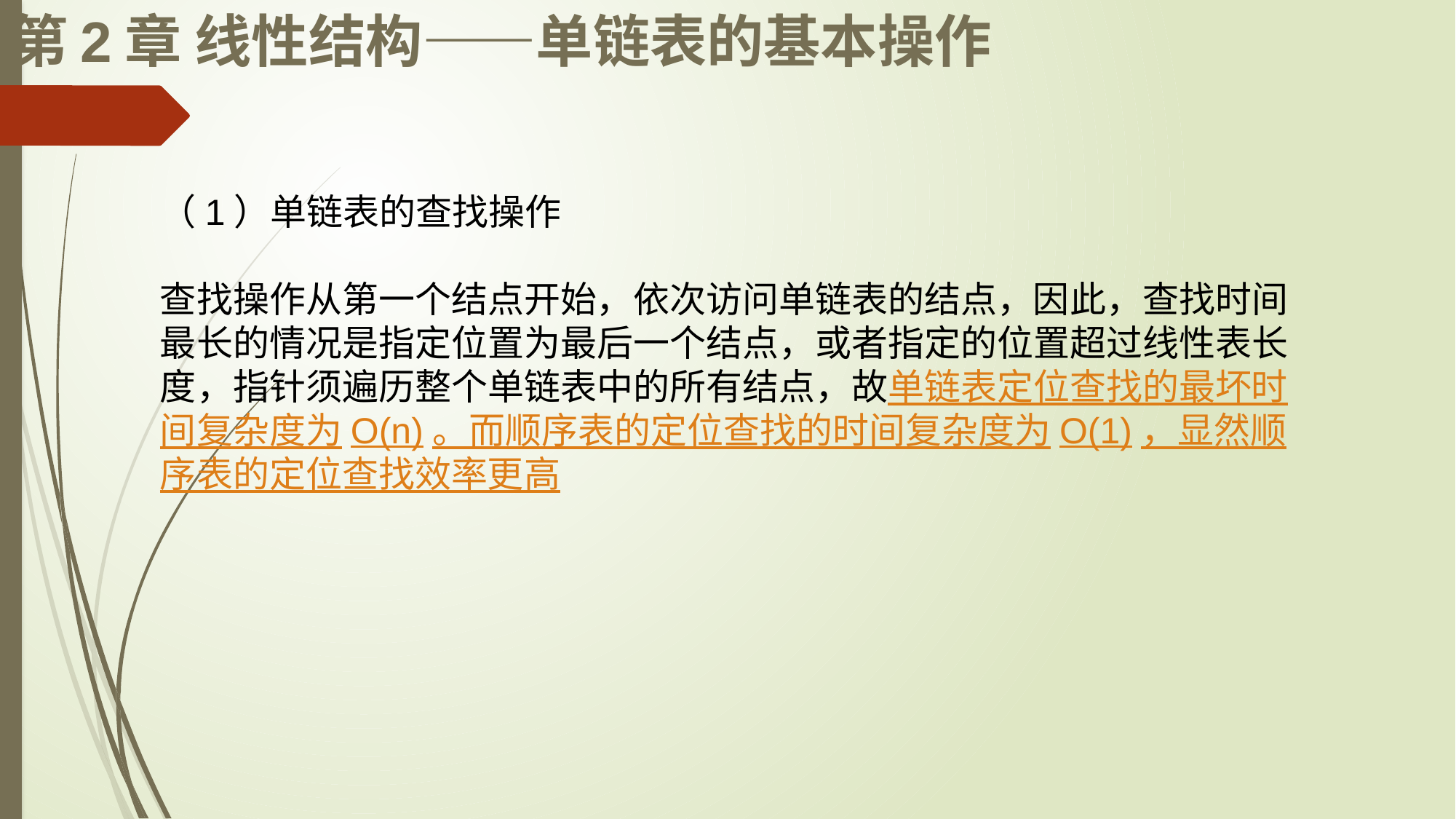

# 第2章 线性结构——单链表的基本操作
（1）单链表的查找操作

查找操作从第一个结点开始，依次访问单链表的结点，因此，查找时间最长的情况是指定位置为最后一个结点，或者指定的位置超过线性表长度，指针须遍历整个单链表中的所有结点，故单链表定位查找的最坏时间复杂度为O(n)。而顺序表的定位查找的时间复杂度为O(1)，显然顺序表的定位查找效率更高